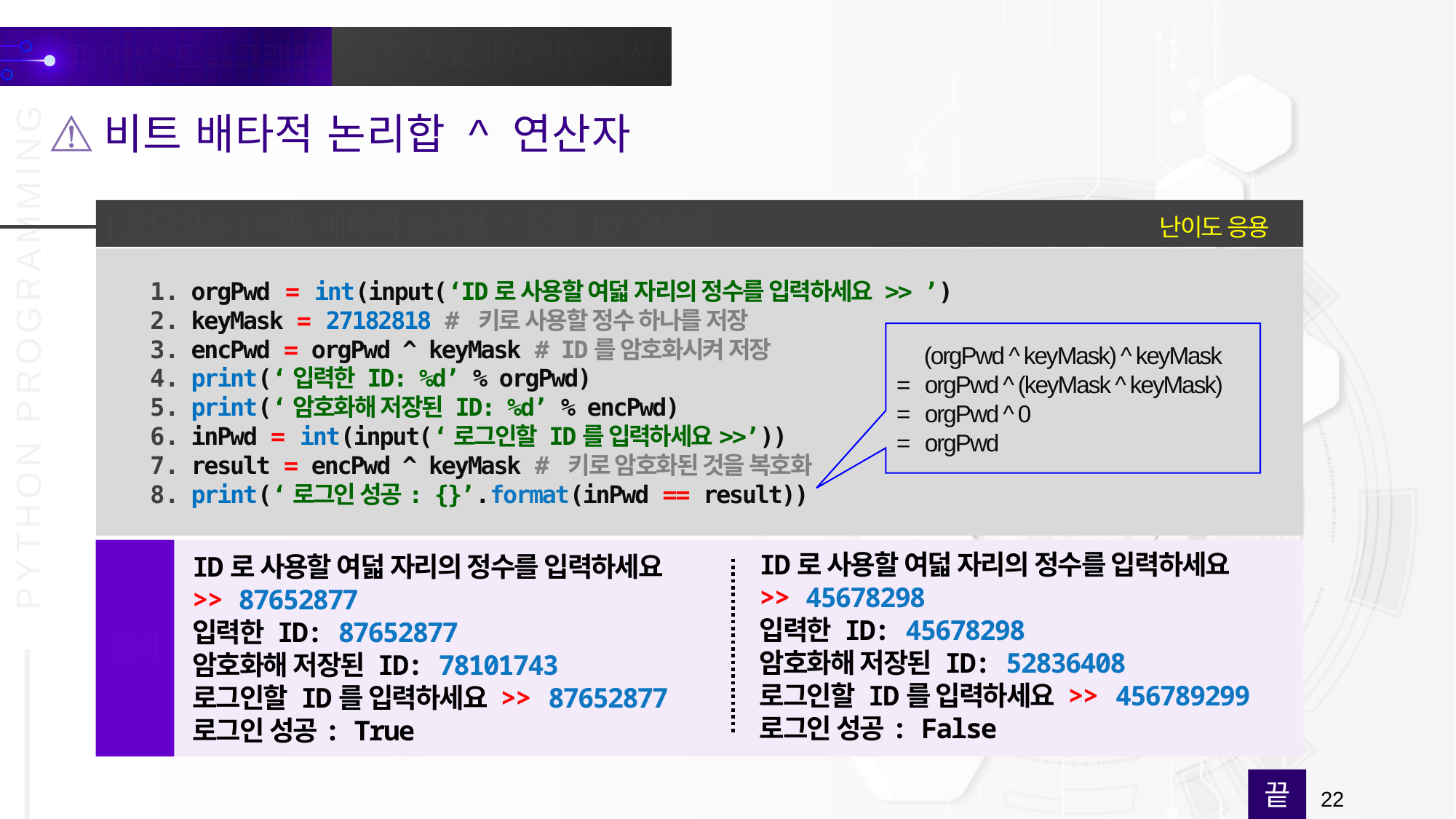

비트 배타적 논리합 ^ 연산자

난이도 응용
[코딩실습] 비트 배타적 논리합 ^으로 ID 암호화
orgPwd = int(input(‘ID로 사용할 여덟 자리의 정수를 입력하세요 >> ’)
keyMask = 27182818 # 키로 사용할 정수 하나를 저장
encPwd = orgPwd ^ keyMask # ID를 암호화시켜 저장
print(‘입력한 ID: %d’ % orgPwd)
print(‘암호화해 저장된 ID: %d’ % encPwd)
inPwd = int(input(‘로그인할 ID를 입력하세요>>’))
result = encPwd ^ keyMask # 키로 암호화된 것을 복호화
print(‘로그인 성공: {}’.format(inPwd == result))
     (orgPwd ^ keyMask) ^ keyMask
=   orgPwd ^ (keyMask ^ keyMask)
=   orgPwd ^ 0
=   orgPwd
ID로 사용할 여덟 자리의 정수를 입력하세요
>> 87652877
입력한 ID: 87652877
암호화해 저장된 ID: 78101743
로그인할 ID를 입력하세요 >> 87652877
로그인 성공: True

ID로 사용할 여덟 자리의 정수를 입력하세요
>> 45678298
입력한 ID: 45678298
암호화해 저장된 ID: 52836408
로그인할 ID를 입력하세요 >> 456789299
로그인 성공: False
결과
끝
22